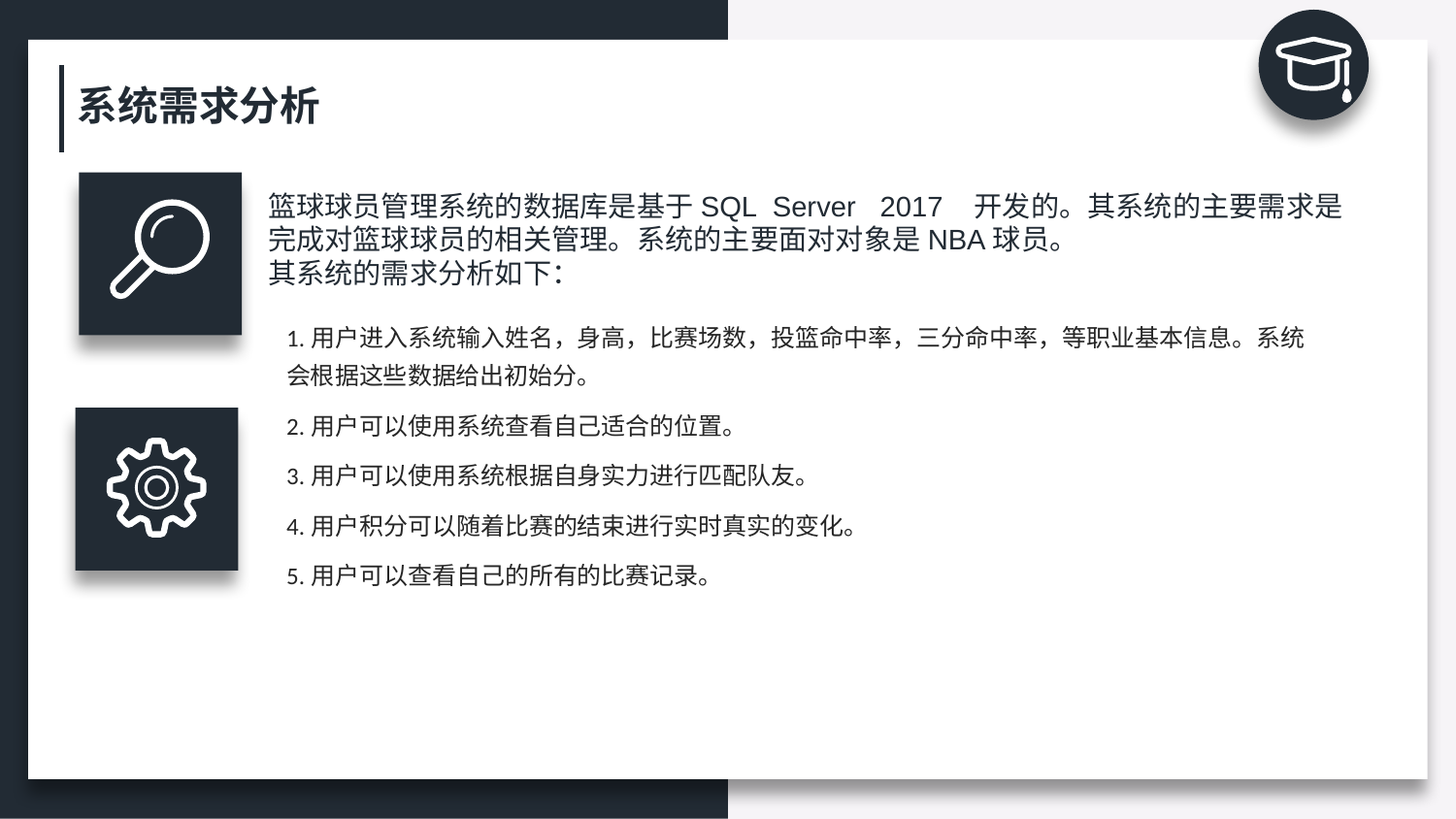

系统需求分析

篮球球员管理系统的数据库是基于SQL  Server   2017   开发的。其系统的主要需求是
完成对篮球球员的相关管理。系统的主要面对对象是NBA球员。
其系统的需求分析如下：

1.用户进入系统输入姓名，身高，比赛场数，投篮命中率，三分命中率，等职业基本信息。系统会根据这些数据给出初始分。
2.用户可以使用系统查看自己适合的位置。
3.用户可以使用系统根据自身实力进行匹配队友。
4.用户积分可以随着比赛的结束进行实时真实的变化。
5.用户可以查看自己的所有的比赛记录。